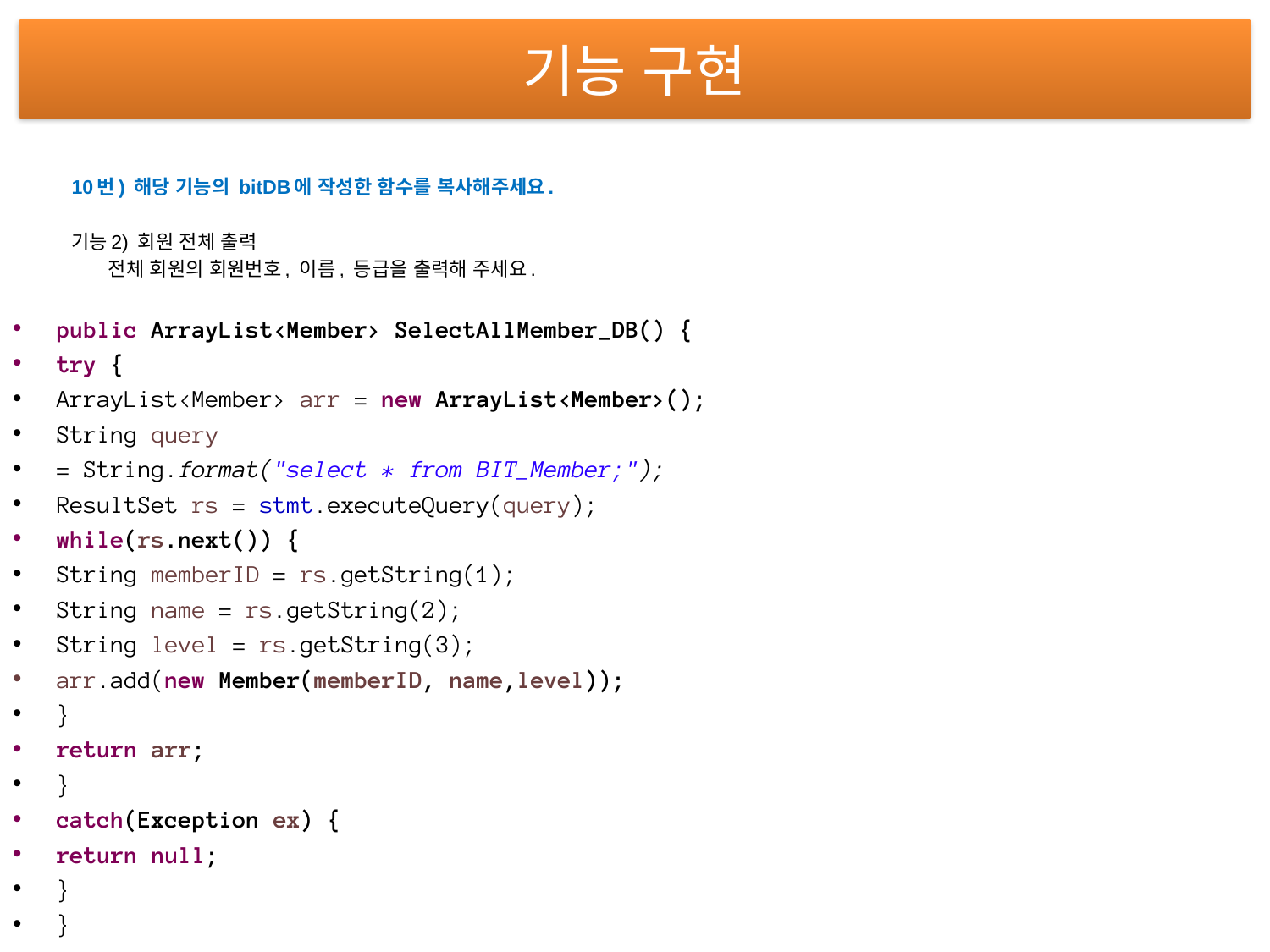

# 기능 구현
10번) 해당 기능의 bitDB에 작성한 함수를 복사해주세요.

기능2) 회원 전체 출력
      전체 회원의 회원번호, 이름, 등급을 출력해 주세요.

public ArrayList<Member> SelectAllMember_DB() {
try {
ArrayList<Member> arr = new ArrayList<Member>();
String query
= String.format("select * from BIT_Member;");
ResultSet rs = stmt.executeQuery(query);
while(rs.next()) {
String memberID = rs.getString(1);
String name = rs.getString(2);
String level = rs.getString(3);
arr.add(new Member(memberID, name,level));
}
return arr;
}
catch(Exception ex) {
return null;
}
}